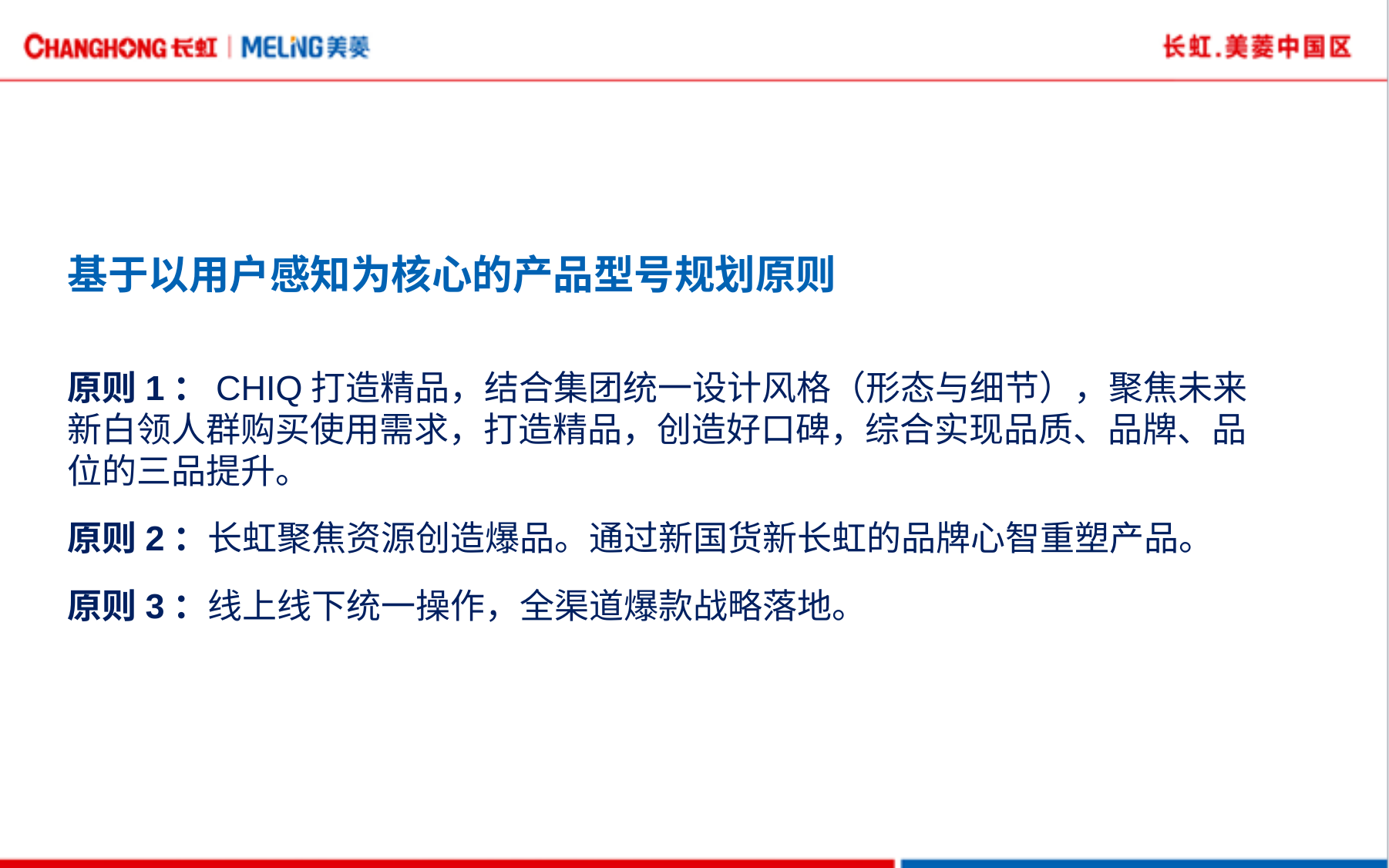

基于以用户感知为核心的产品型号规划原则

原则1：CHIQ打造精品，结合集团统一设计风格（形态与细节），聚焦未来新白领人群购买使用需求，打造精品，创造好口碑，综合实现品质、品牌、品位的三品提升。
原则2：长虹聚焦资源创造爆品。通过新国货新长虹的品牌心智重塑产品。
原则3：线上线下统一操作，全渠道爆款战略落地。